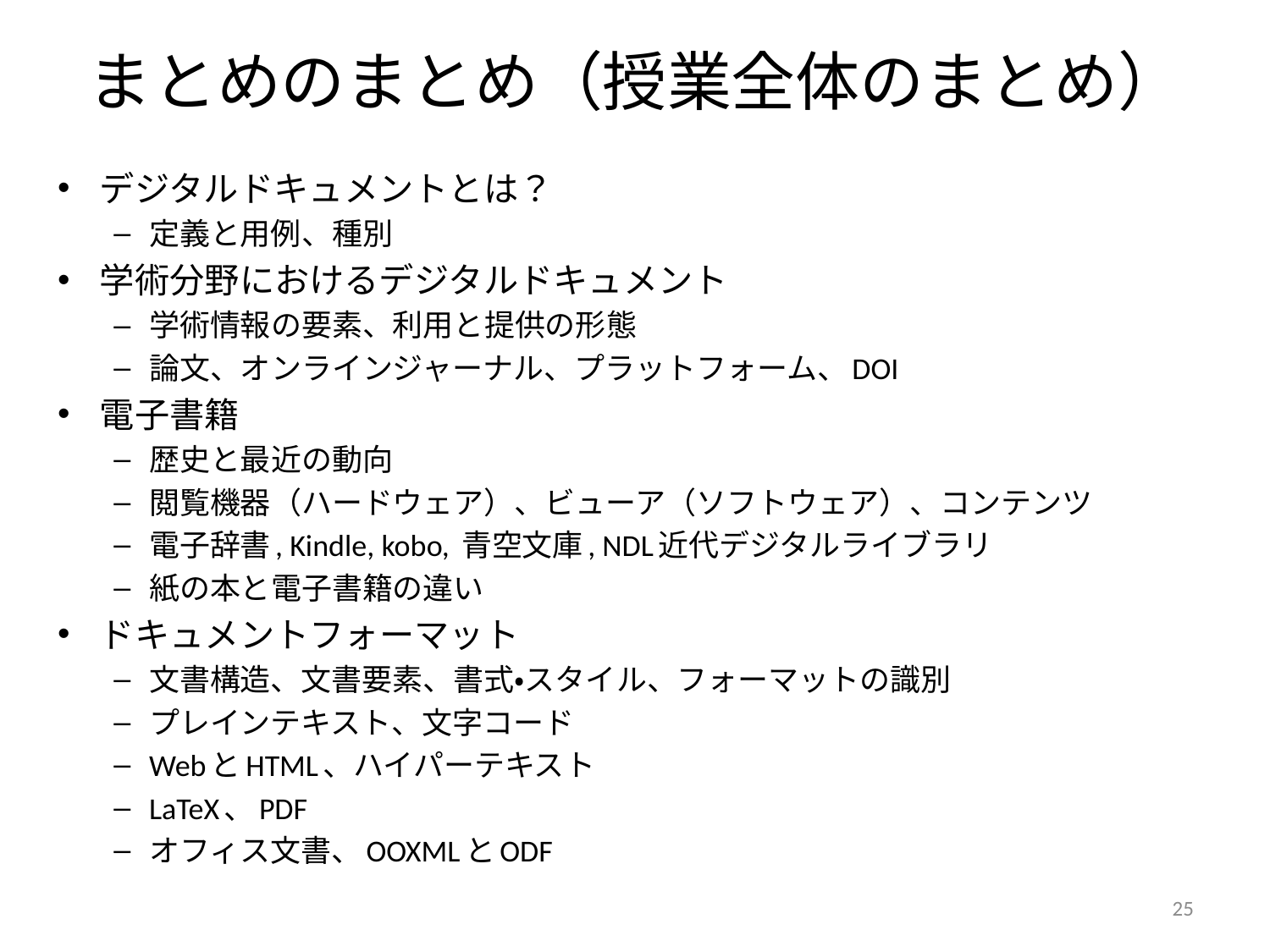

# まとめのまとめ（授業全体のまとめ）
デジタルドキュメントとは？
定義と用例、種別
学術分野におけるデジタルドキュメント
学術情報の要素、利用と提供の形態
論文、オンラインジャーナル、プラットフォーム、DOI
電子書籍
歴史と最近の動向
閲覧機器（ハードウェア）、ビューア（ソフトウェア）、コンテンツ
電子辞書, Kindle, kobo, 青空文庫, NDL近代デジタルライブラリ
紙の本と電子書籍の違い
ドキュメントフォーマット
文書構造、文書要素、書式・スタイル、フォーマットの識別
プレインテキスト、文字コード
WebとHTML、ハイパーテキスト
LaTeX、PDF
オフィス文書、OOXMLとODF
25